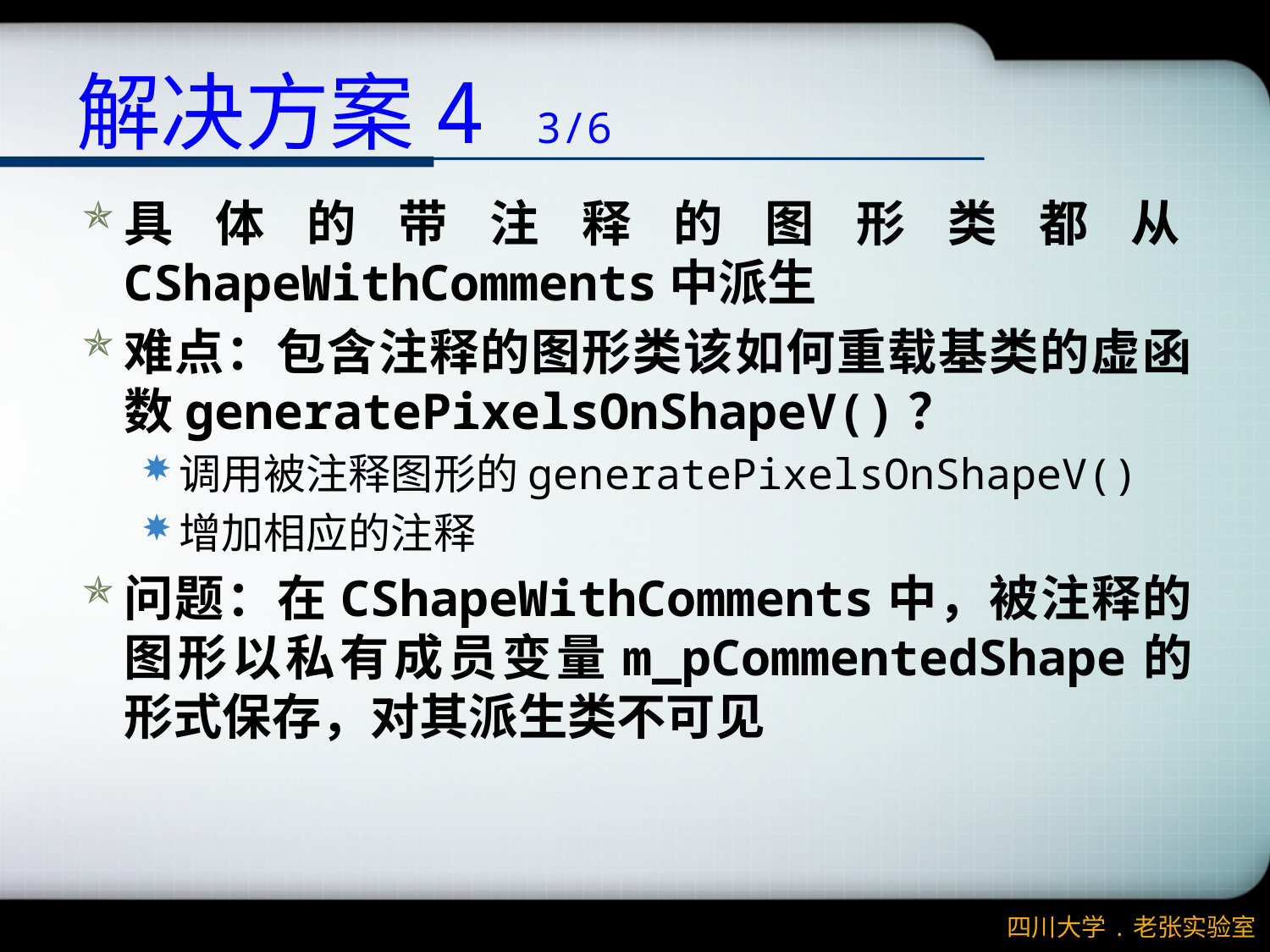

# 解决方案4 3/6
具体的带注释的图形类都从CShapeWithComments中派生
难点：包含注释的图形类该如何重载基类的虚函数generatePixelsOnShapeV()？
调用被注释图形的generatePixelsOnShapeV()
增加相应的注释
问题：在CShapeWithComments中，被注释的图形以私有成员变量m_pCommentedShape的形式保存，对其派生类不可见